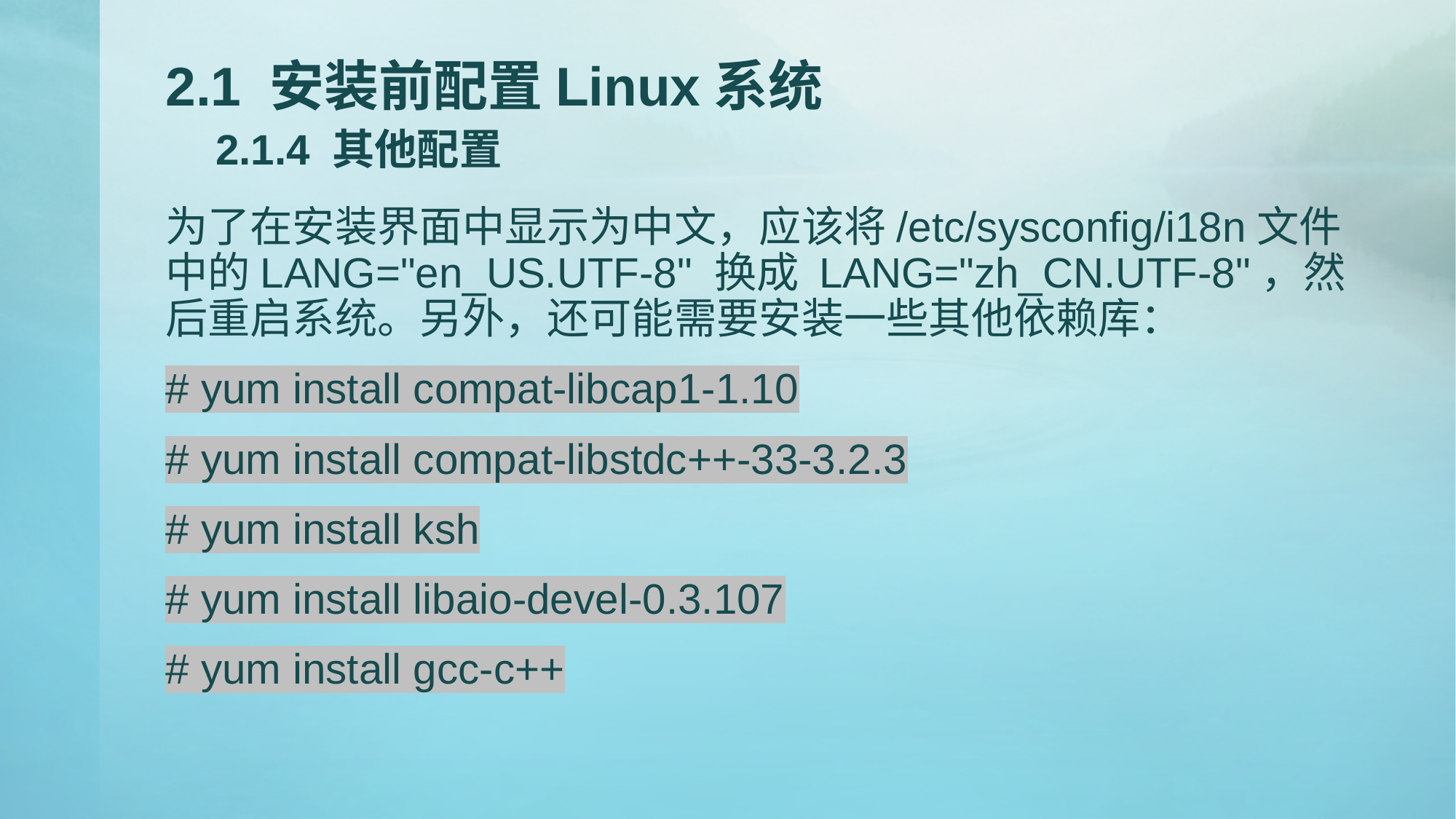

# 2.1 安装前配置Linux系统 2.1.4 其他配置
为了在安装界面中显示为中文，应该将/etc/sysconfig/i18n文件中的LANG="en_US.UTF-8" 换成 LANG="zh_CN.UTF-8"，然后重启系统。另外，还可能需要安装一些其他依赖库：
# yum install compat-libcap1-1.10
# yum install compat-libstdc++-33-3.2.3
# yum install ksh
# yum install libaio-devel-0.3.107
# yum install gcc-c++